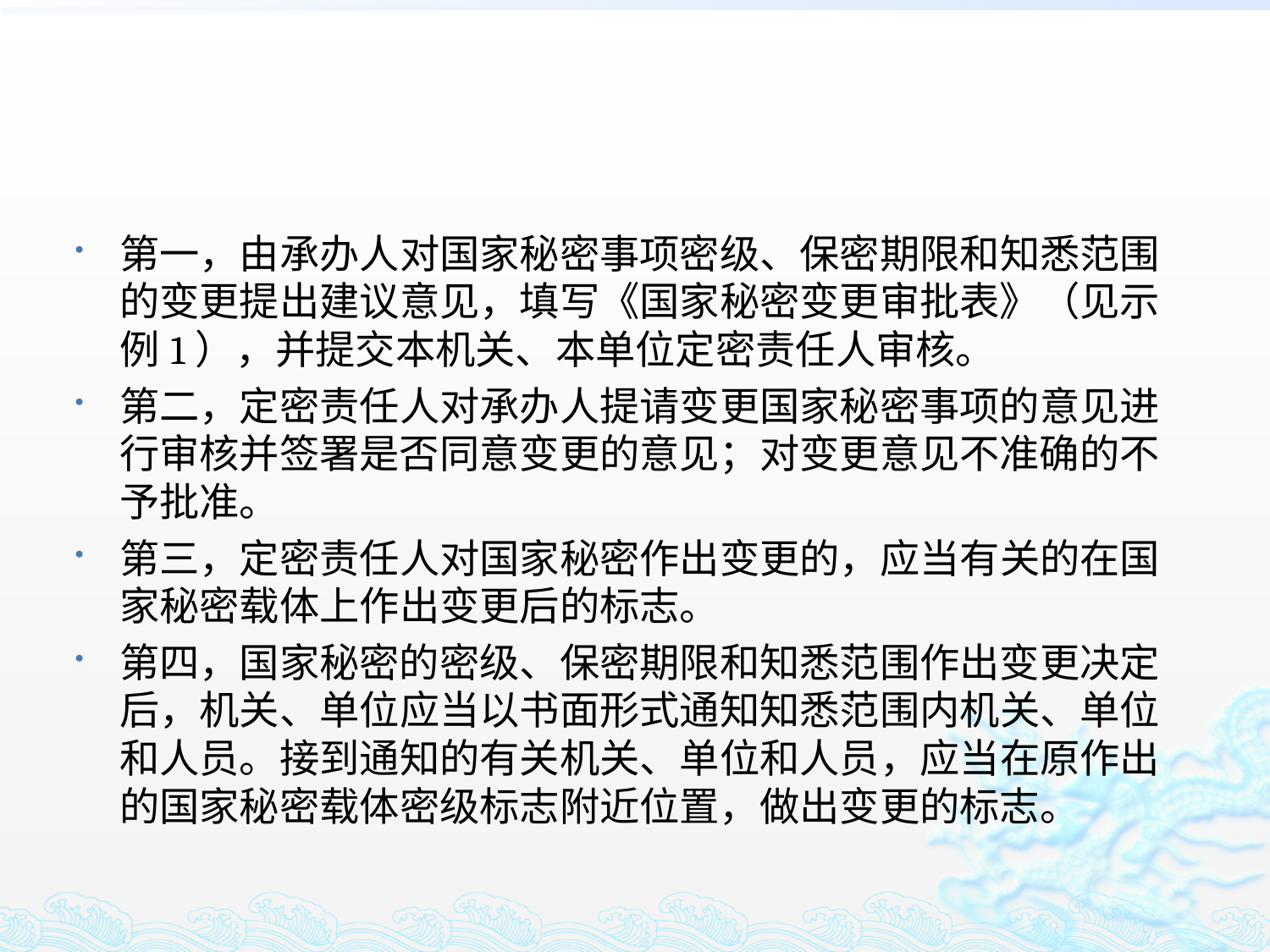

#
第一，由承办人对国家秘密事项密级、保密期限和知悉范围的变更提出建议意见，填写《国家秘密变更审批表》（见示例1），并提交本机关、本单位定密责任人审核。
第二，定密责任人对承办人提请变更国家秘密事项的意见进行审核并签署是否同意变更的意见；对变更意见不准确的不予批准。
第三，定密责任人对国家秘密作出变更的，应当有关的在国家秘密载体上作出变更后的标志。
第四，国家秘密的密级、保密期限和知悉范围作出变更决定后，机关、单位应当以书面形式通知知悉范围内机关、单位和人员。接到通知的有关机关、单位和人员，应当在原作出的国家秘密载体密级标志附近位置，做出变更的标志。